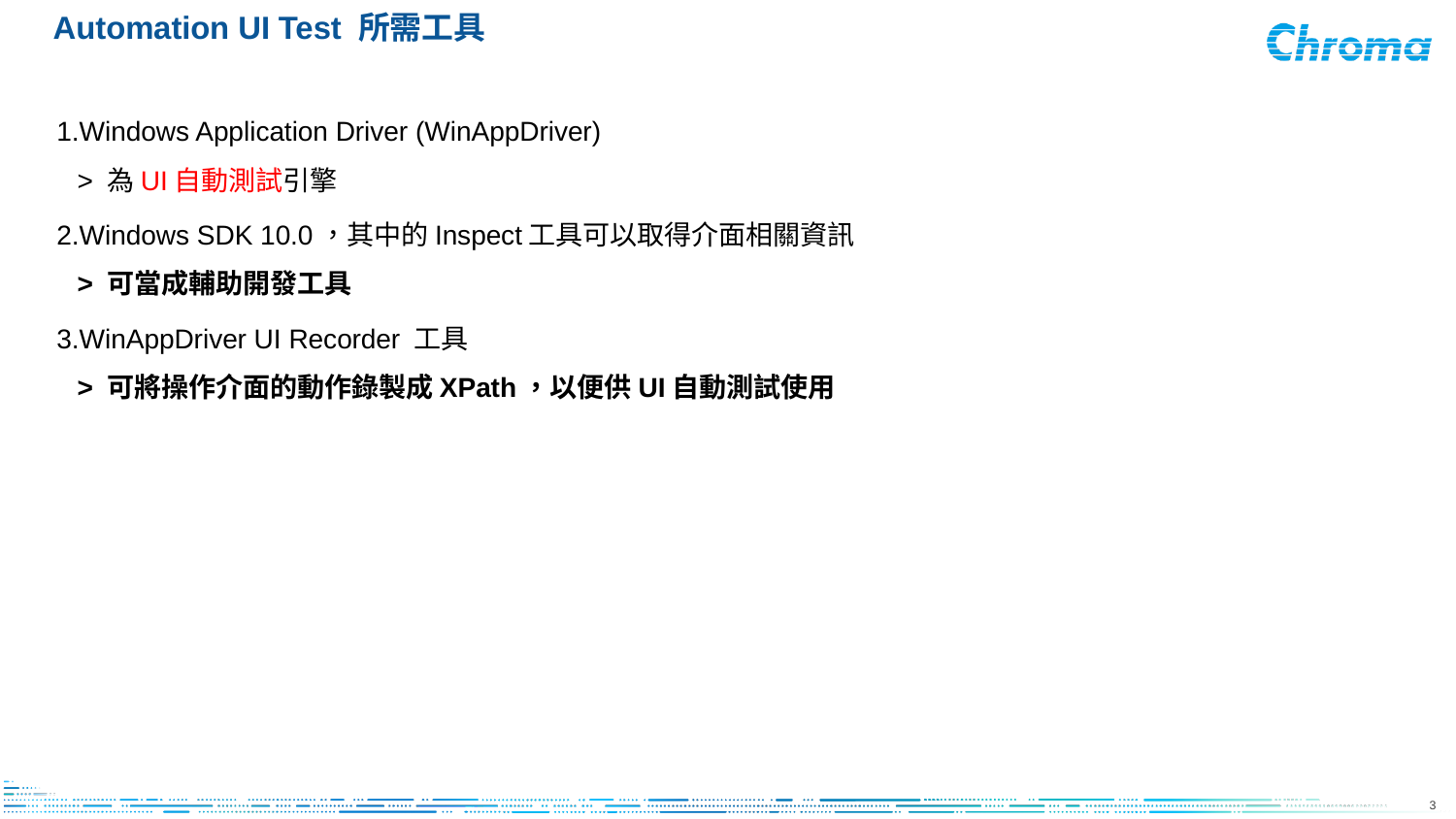

# Automation UI Test 所需工具
Windows Application Driver (WinAppDriver)
> 為UI自動測試引擎
Windows SDK 10.0，其中的Inspect工具可以取得介面相關資訊
> 可當成輔助開發工具
WinAppDriver UI Recorder 工具
> 可將操作介面的動作錄製成XPath，以便供UI自動測試使用